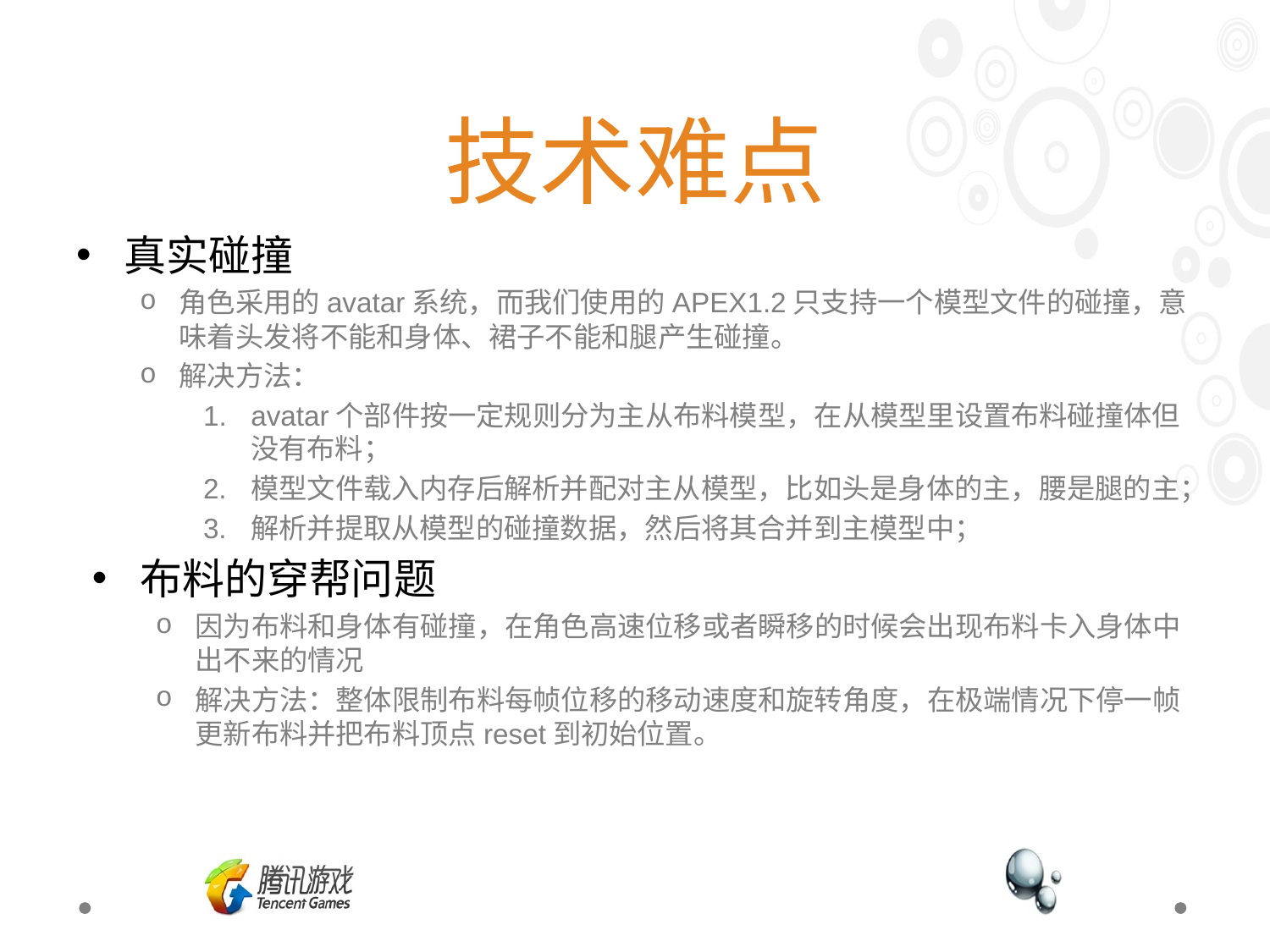

# 技术难点
真实碰撞
角色采用的avatar系统，而我们使用的APEX1.2只支持一个模型文件的碰撞，意味着头发将不能和身体、裙子不能和腿产生碰撞。
解决方法：
avatar个部件按一定规则分为主从布料模型，在从模型里设置布料碰撞体但没有布料；
模型文件载入内存后解析并配对主从模型，比如头是身体的主，腰是腿的主；
解析并提取从模型的碰撞数据，然后将其合并到主模型中；
布料的穿帮问题
因为布料和身体有碰撞，在角色高速位移或者瞬移的时候会出现布料卡入身体中出不来的情况
解决方法：整体限制布料每帧位移的移动速度和旋转角度，在极端情况下停一帧更新布料并把布料顶点reset到初始位置。